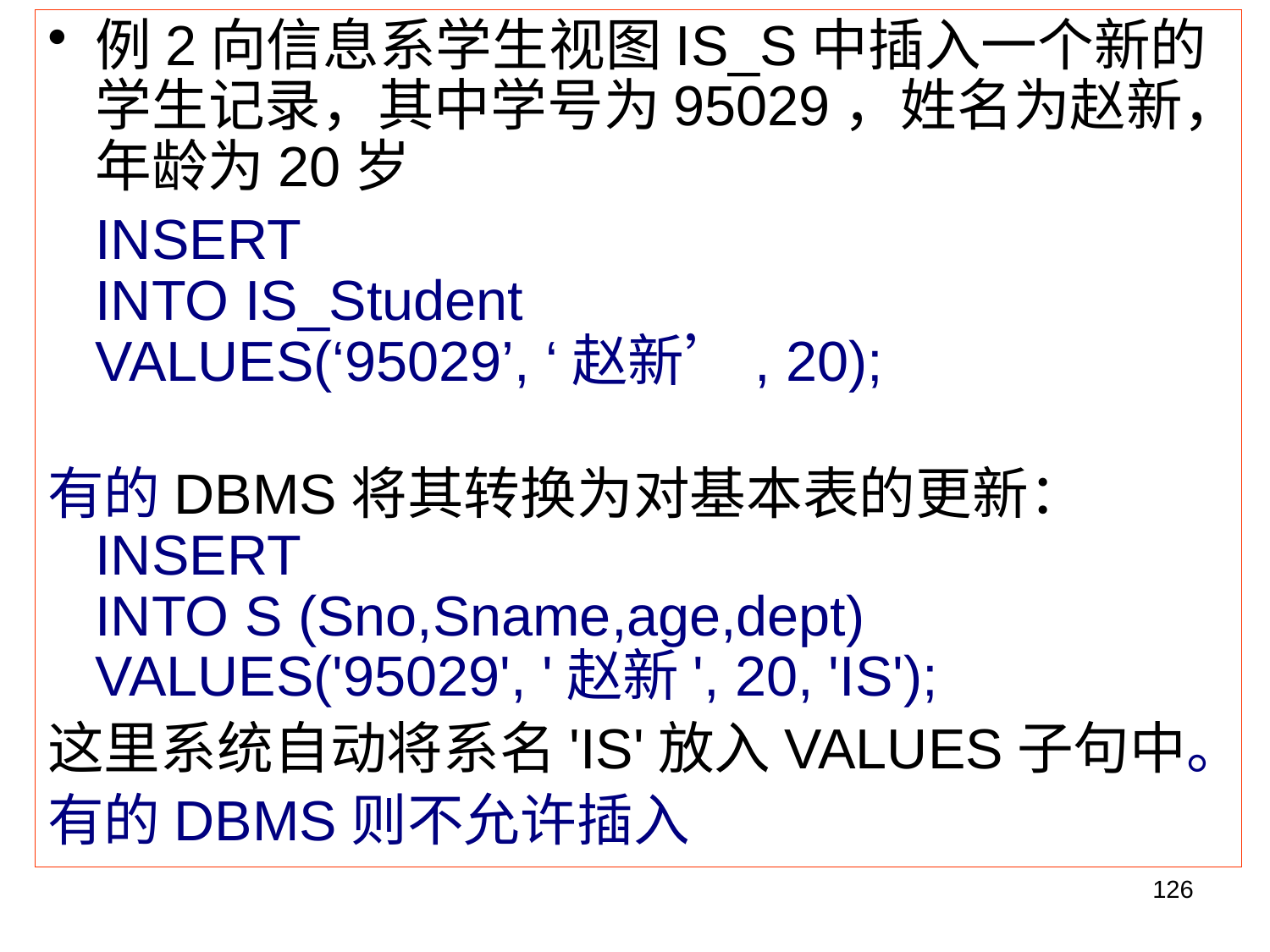

例2向信息系学生视图IS_S中插入一个新的学生记录，其中学号为95029，姓名为赵新，年龄为20岁
	INSERT
INTO IS_Student
VALUES(‘95029’, ‘赵新’, 20);
有的DBMS将其转换为对基本表的更新：
INSERT
INTO S (Sno,Sname,age,dept)
VALUES('95029', '赵新', 20, 'IS');
这里系统自动将系名'IS'放入VALUES子句中。
有的DBMS则不允许插入
126